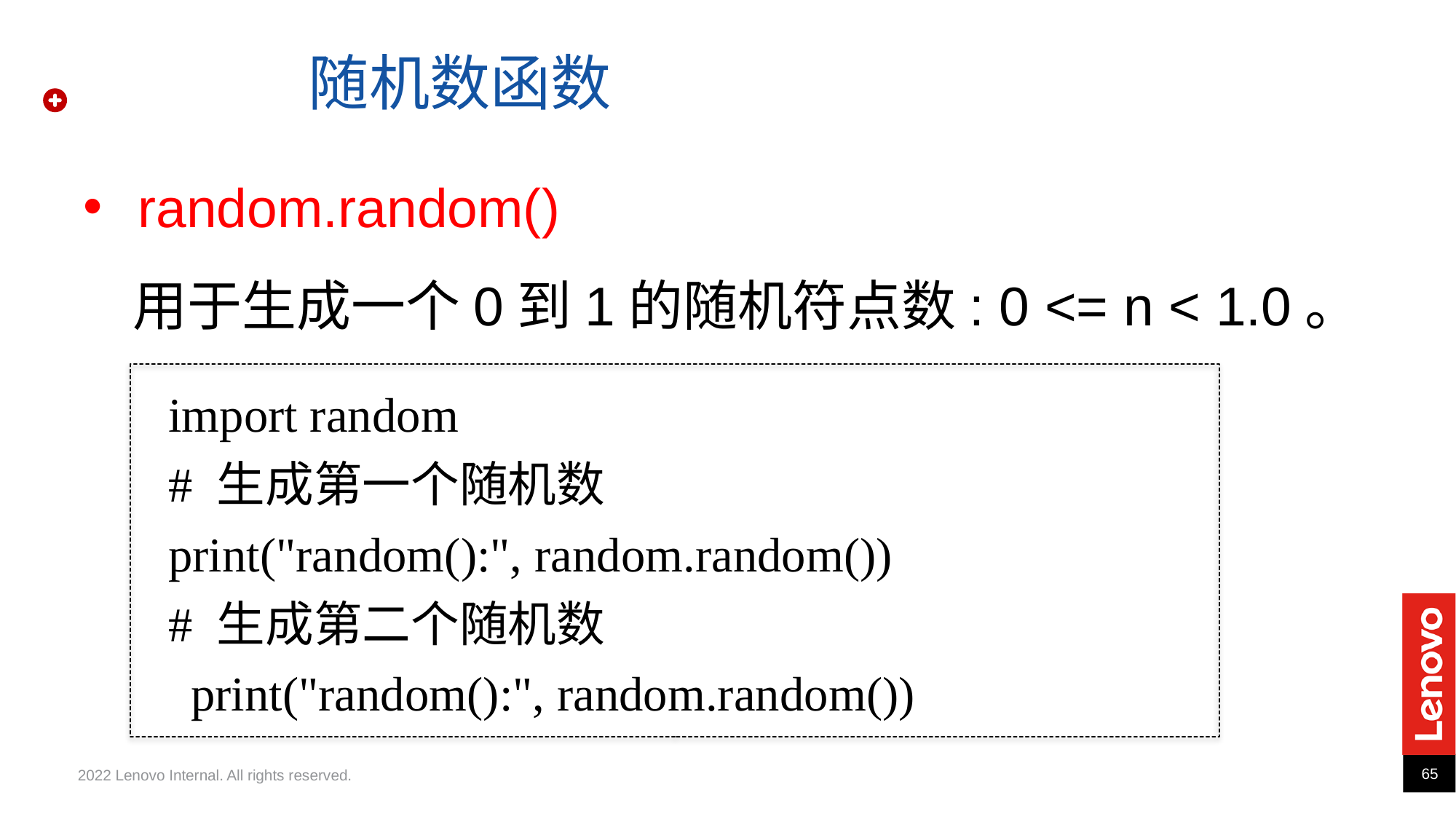

随机数函数
random.random()
   用于生成一个0到1的随机符点数: 0 <= n < 1.0。

import random
# 生成第一个随机数
print("random():", random.random())
# 生成第二个随机数
 print("random():", random.random())